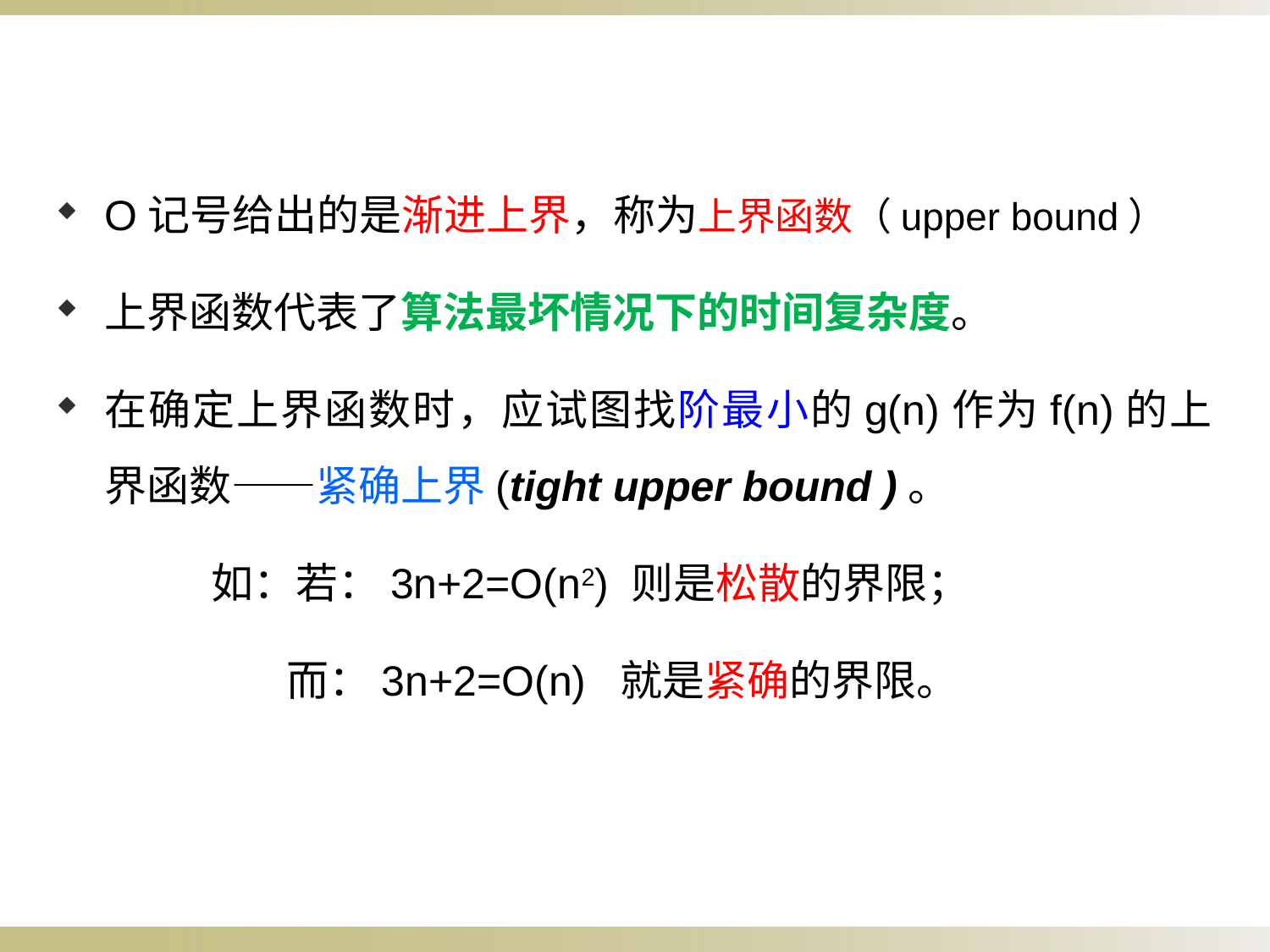

O记号给出的是渐进上界，称为上界函数（upper bound）
上界函数代表了算法最坏情况下的时间复杂度。
在确定上界函数时，应试图找阶最小的g(n)作为f(n)的上界函数——紧确上界(tight upper bound )。
   如：若：3n+2=O(n2) 则是松散的界限；
     而：3n+2=O(n)  就是紧确的界限。